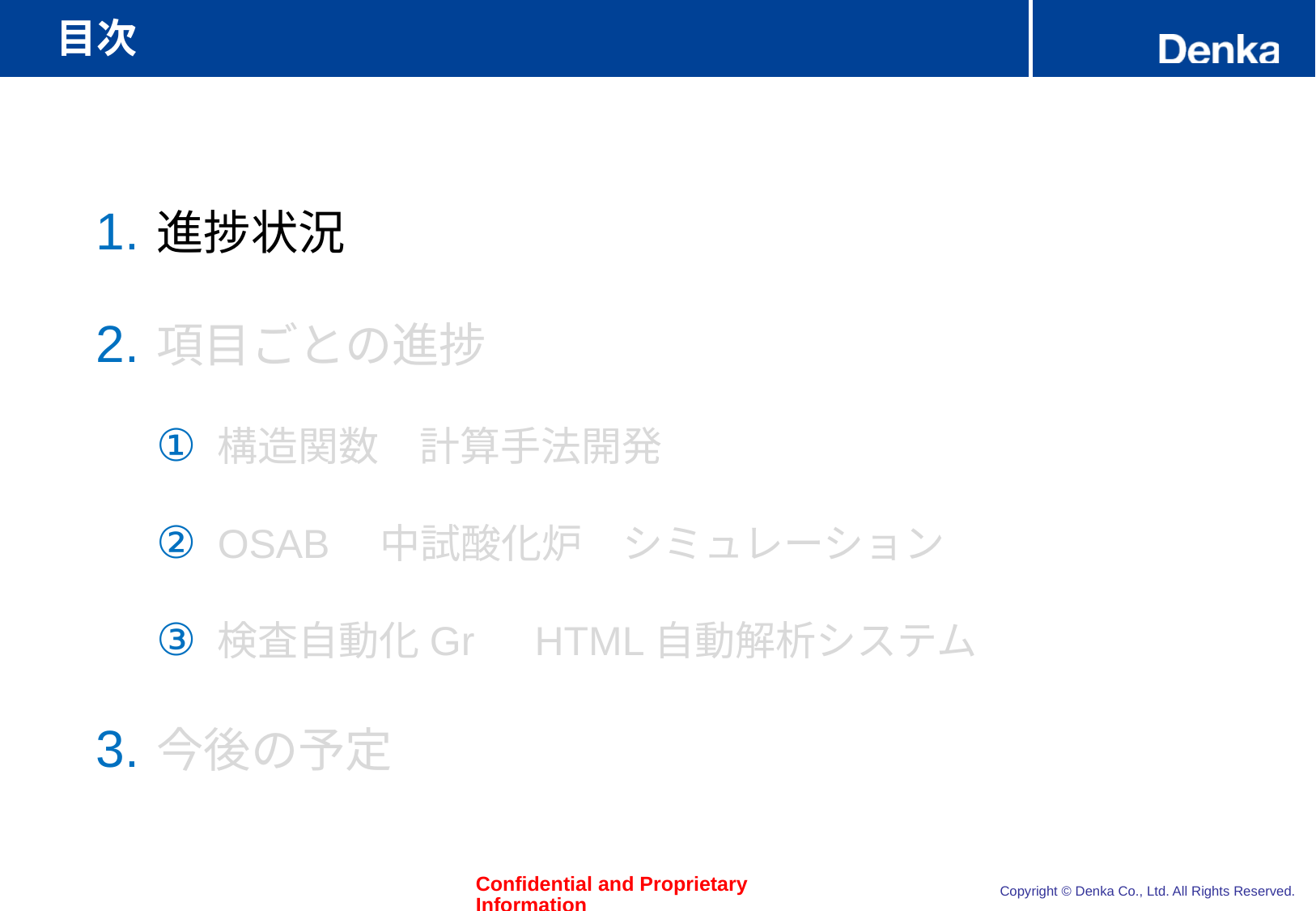

# 目次
進捗状況
項目ごとの進捗
構造関数　計算手法開発
OSAB　中試酸化炉　シミュレーション
検査自動化Gr　HTML自動解析システム
今後の予定